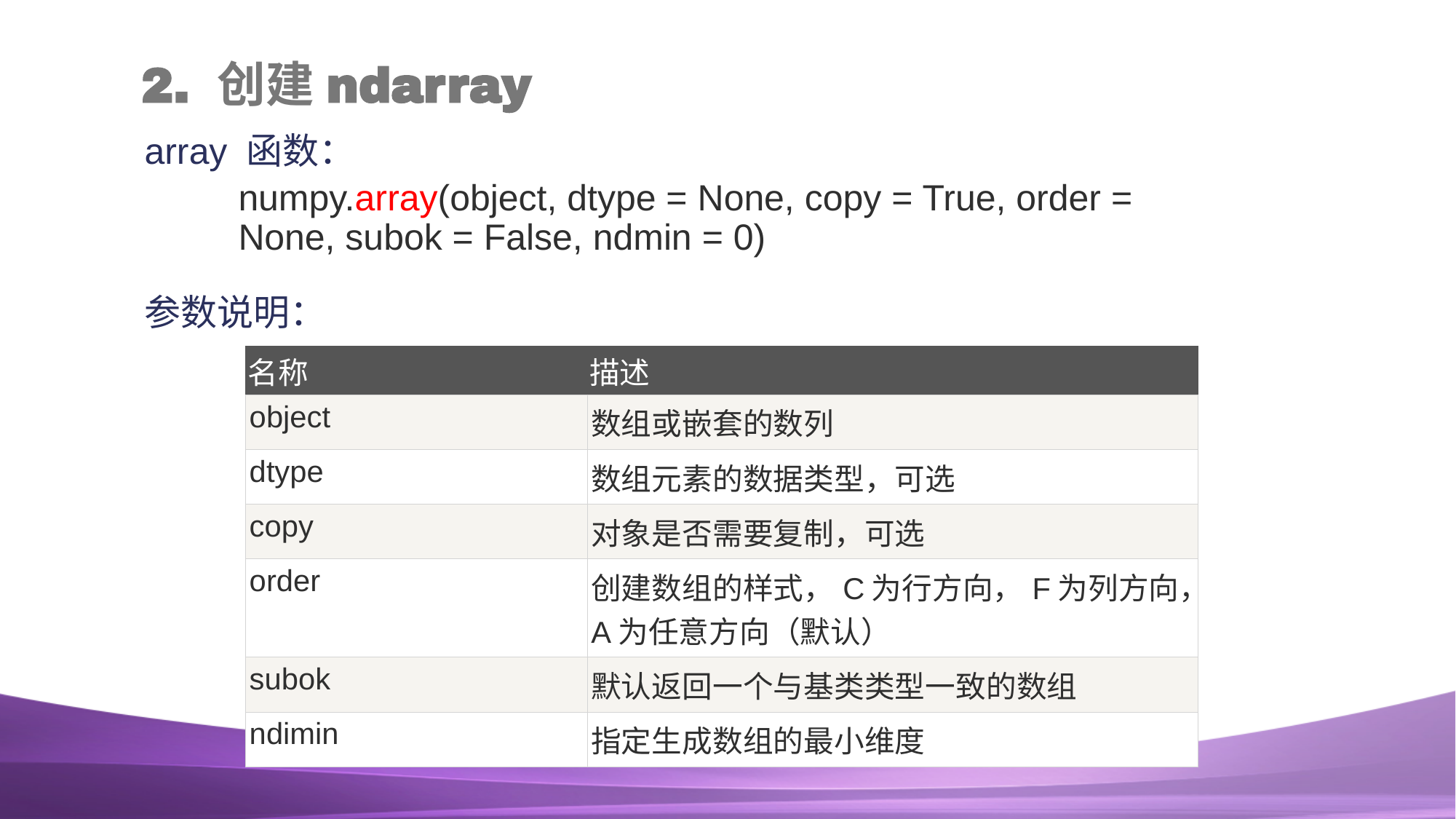

# 2. 创建ndarray
array 函数：
numpy.array(object, dtype = None, copy = True, order = None, subok = False, ndmin = 0)
参数说明：

| 名称 | 描述 |
| --- | --- |
| object | 数组或嵌套的数列 |
| dtype | 数组元素的数据类型，可选 |
| copy | 对象是否需要复制，可选 |
| order | 创建数组的样式，C为行方向，F为列方向，A为任意方向（默认） |
| subok | 默认返回一个与基类类型一致的数组 |
| ndimin | 指定生成数组的最小维度 |